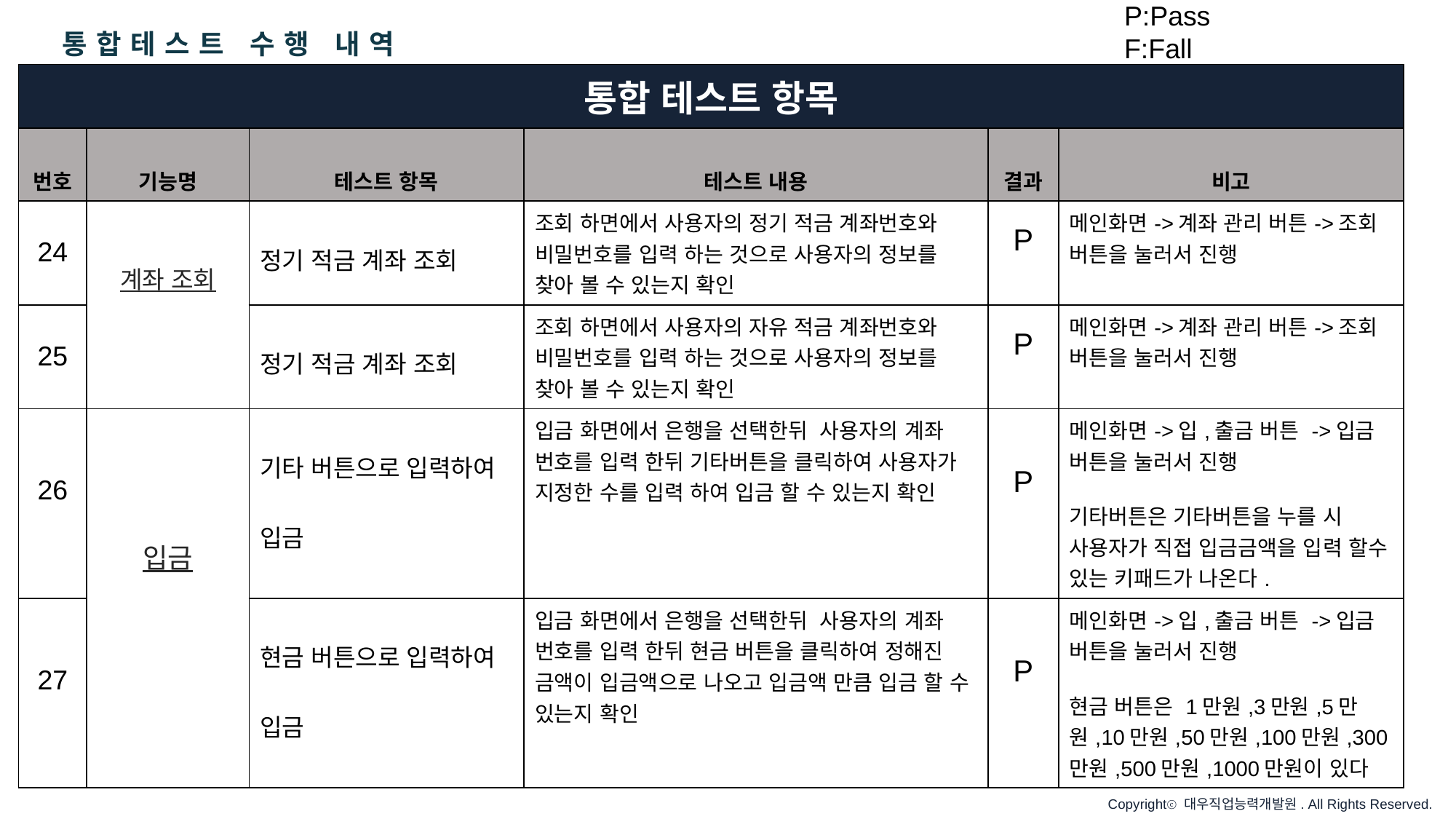

P:Pass
F:Fall
통합테스트 수행 내역
| 통합 테스트 항목 |  |  |  |  |  |
| --- | --- | --- | --- | --- | --- |
| 번호 | 기능명 | 테스트 항목 | 테스트 내용 | 결과 | 비고 |
| 24 | 계좌 조회 | 정기 적금 계좌 조회 | 조회 하면에서 사용자의 정기 적금 계좌번호와 비밀번호를 입력 하는 것으로 사용자의 정보를 찾아 볼 수 있는지 확인 | P | 메인화면->계좌 관리 버튼->조회 버튼을 눌러서 진행 |
| 25 |  | 정기 적금 계좌 조회 | 조회 하면에서 사용자의 자유 적금 계좌번호와 비밀번호를 입력 하는 것으로 사용자의 정보를 찾아 볼 수 있는지 확인 | P | 메인화면->계좌 관리 버튼->조회 버튼을 눌러서 진행 |
| 26 | 입금 | 기타 버튼으로 입력하여 입금 | 입금 화면에서 은행을 선택한뒤 사용자의 계좌 번호를 입력 한뒤 기타버튼을 클릭하여 사용자가 지정한 수를 입력 하여 입금 할 수 있는지 확인 | P | 메인화면->입,출금 버튼 ->입금 버튼을 눌러서 진행 기타버튼은 기타버튼을 누를 시 사용자가 직접 입금금액을 입력 할수 있는 키패드가 나온다. |
| 27 |  | 현금 버튼으로 입력하여 입금 | 입금 화면에서 은행을 선택한뒤 사용자의 계좌 번호를 입력 한뒤 현금 버튼을 클릭하여 정해진 금액이 입금액으로 나오고 입금액 만큼 입금 할 수 있는지 확인 | P | 메인화면->입,출금 버튼 ->입금 버튼을 눌러서 진행 현금 버튼은 1만원,3만원,5만원,10만원,50만원,100만원,300만원,500만원,1000만원이 있다 |
8